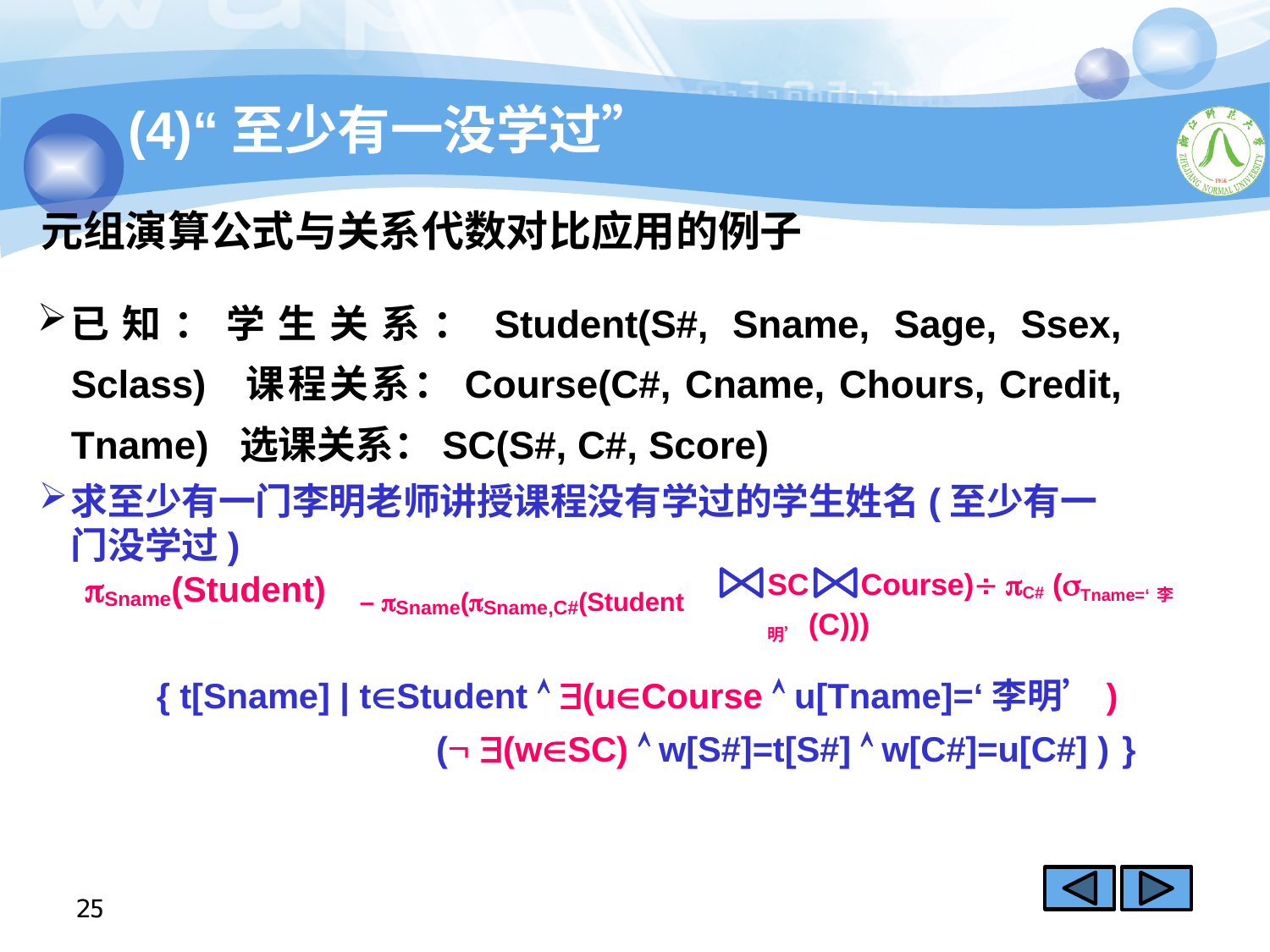

(4)“至少有一没学过”
元组演算公式与关系代数对比应用的例子
已知：学生关系：Student(S#, Sname, Sage, Ssex, Sclass)  课程关系：Course(C#, Cname, Chours, Credit, Tname)  选课关系：SC(S#, C#, Score)
求至少有一门李明老师讲授课程没有学过的学生姓名(至少有一门没学过)
πSname(Student)
SC	Course)÷ πC# (σTname=‘李明’(C)))
– πSname(πSname,C#(Student

{ t[Sname] | t∈Student ∧ ∃(u∈Course ∧ u[Tname]=‘李明’)
(¬ ∃(w∈SC) ∧ w[S#]=t[S#] ∧ w[C#]=u[C#] ) }
25